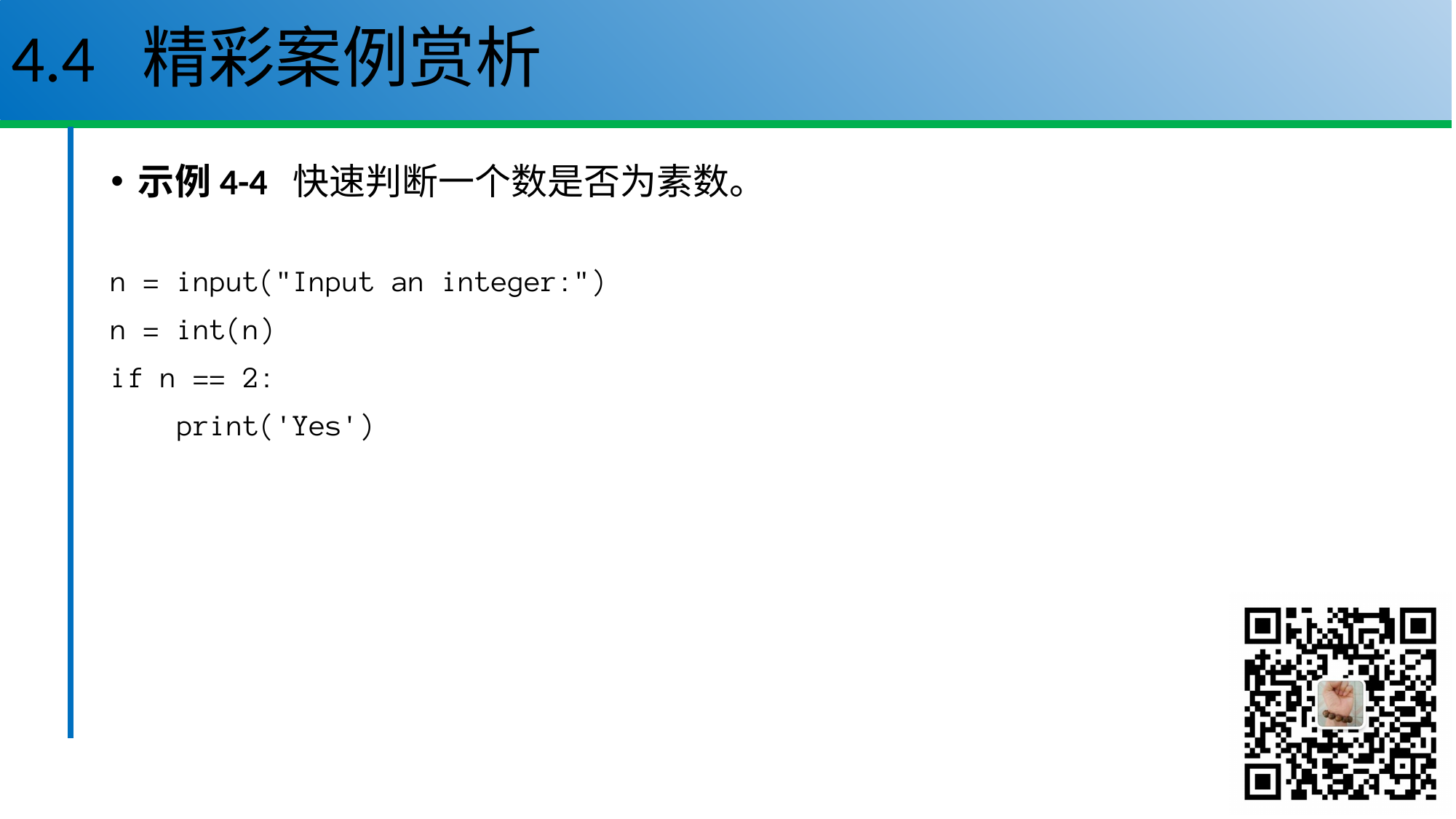

# 4.4  精彩案例赏析
示例4-4  快速判断一个数是否为素数。

n = input("Input an integer:")
n = int(n)
if n == 2:
    print('Yes')
31